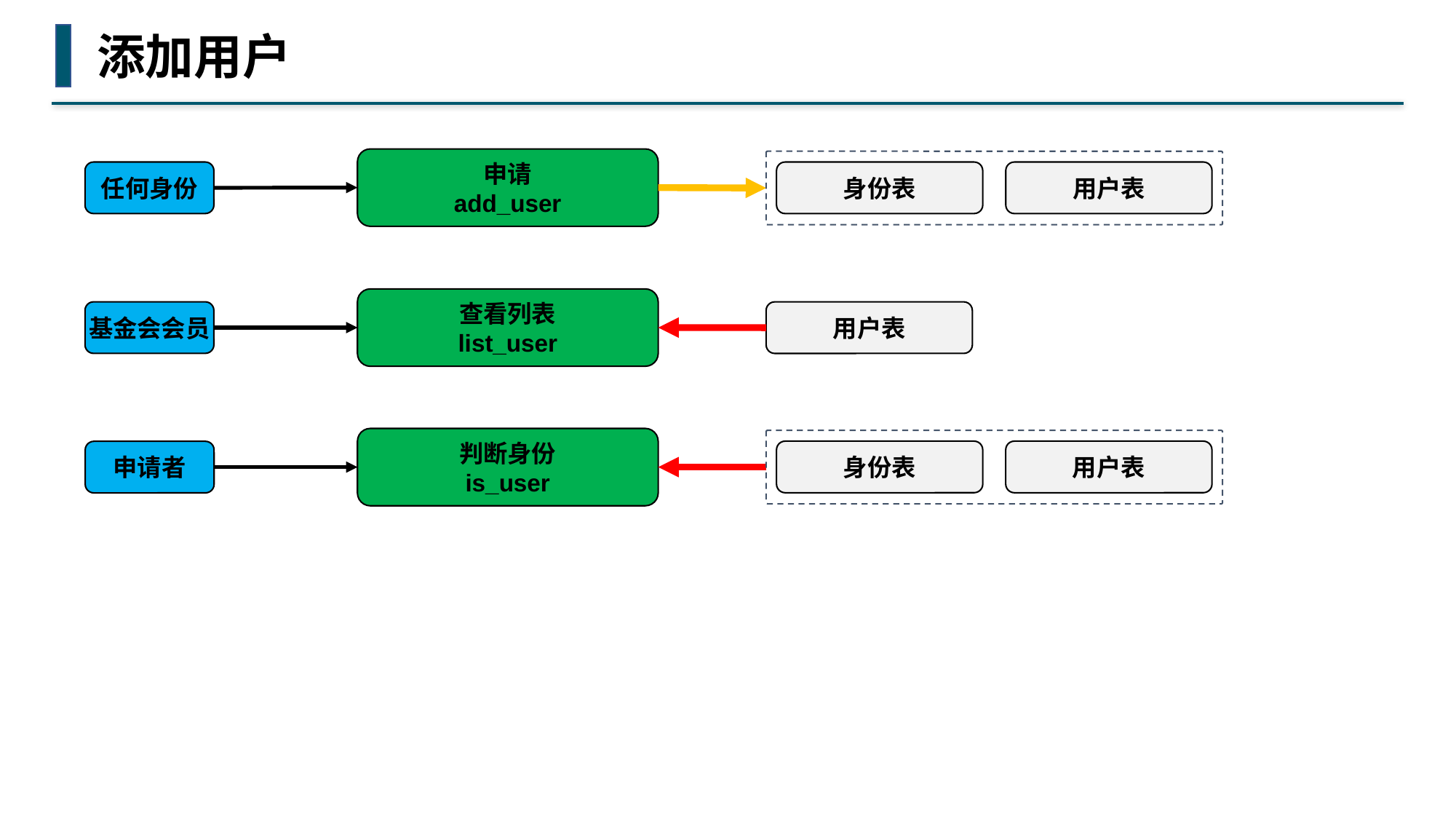

添加用户

申请
add_user

身份表
用户表
任何身份
查看列表
list_user
基金会会员
用户表
判断身份
is_user

身份表
用户表
申请者